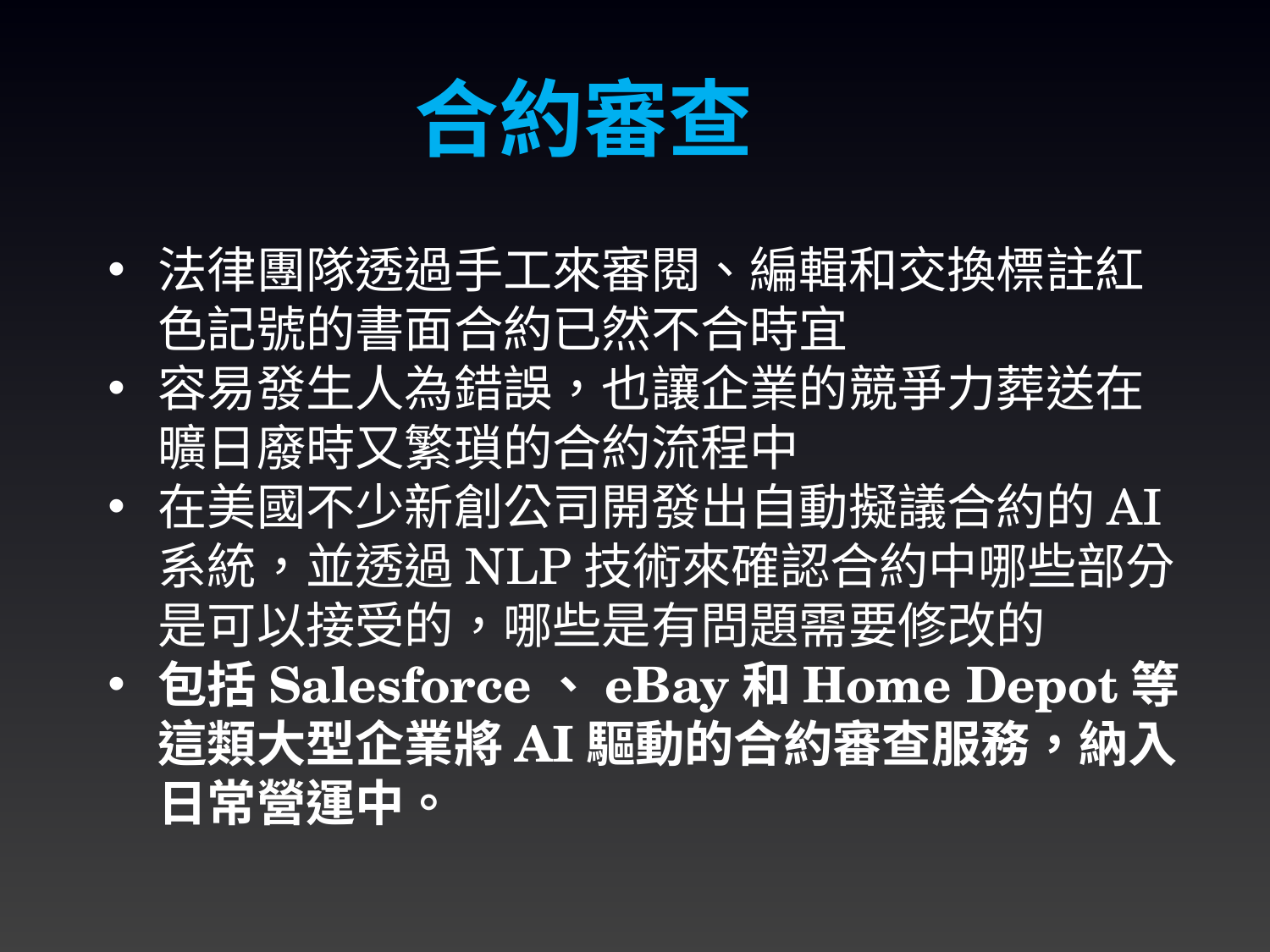

合約審查
法律團隊透過手工來審閱、編輯和交換標註紅色記號的書面合約已然不合時宜
容易發生人為錯誤，也讓企業的競爭力葬送在曠日廢時又繁瑣的合約流程中
在美國不少新創公司開發出自動擬議合約的AI系統，並透過NLP技術來確認合約中哪些部分是可以接受的，哪些是有問題需要修改的
包括Salesforce、eBay和Home Depot等這類大型企業將AI驅動的合約審查服務，納入日常營運中。